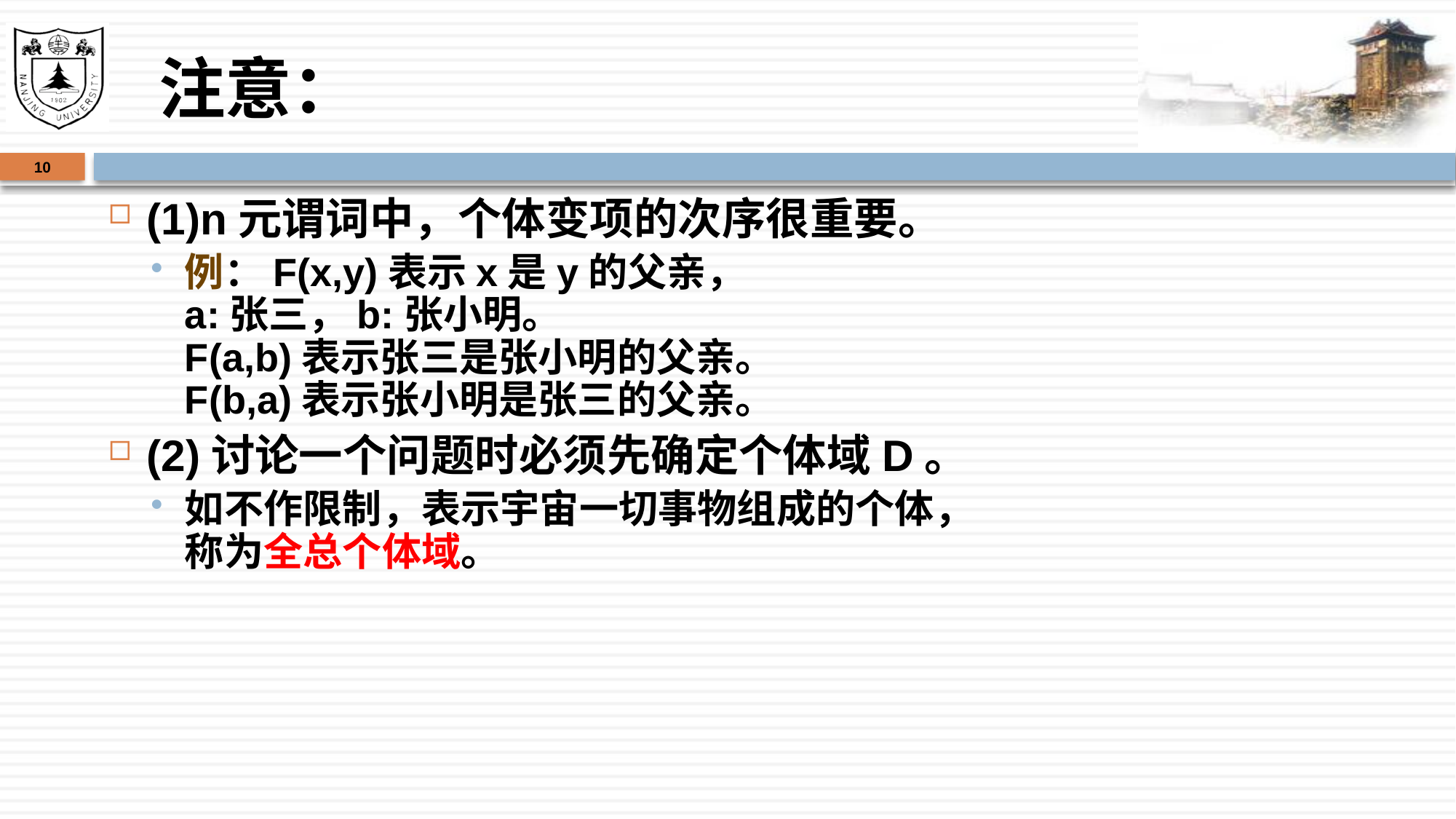

# 注意：
10
(1)n元谓词中，个体变项的次序很重要。
例：F(x,y)表示x是y的父亲，
a:张三，b:张小明。
F(a,b)表示张三是张小明的父亲。
F(b,a)表示张小明是张三的父亲。
(2)讨论一个问题时必须先确定个体域D。
如不作限制，表示宇宙一切事物组成的个体，
称为全总个体域。